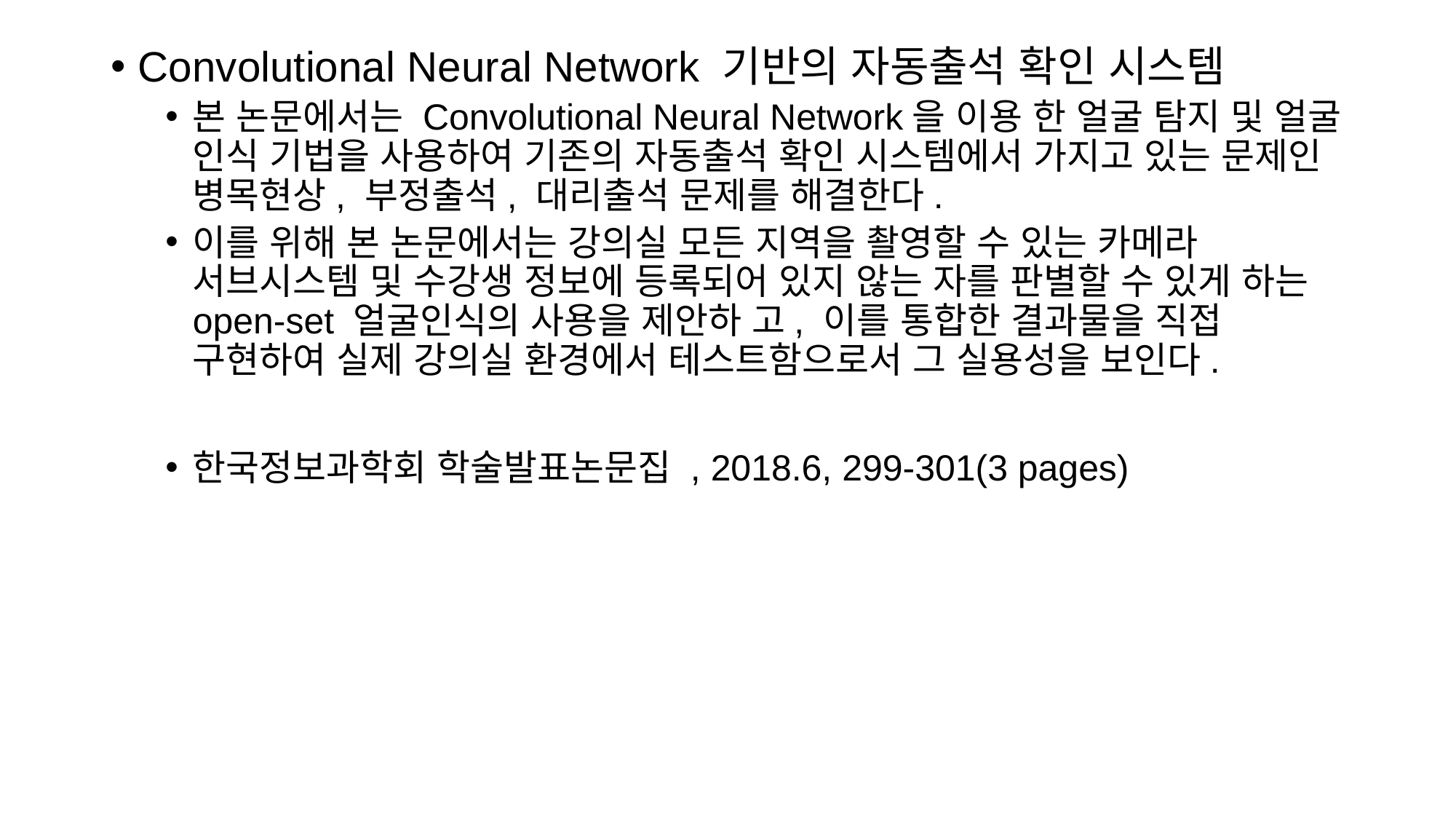

Convolutional Neural Network 기반의 자동출석 확인 시스템
본 논문에서는 Convolutional Neural Network을 이용 한 얼굴 탐지 및 얼굴 인식 기법을 사용하여 기존의 자동출석 확인 시스템에서 가지고 있는 문제인 병목현상, 부정출석, 대리출석 문제를 해결한다.
이를 위해 본 논문에서는 강의실 모든 지역을 촬영할 수 있는 카메라 서브시스템 및 수강생 정보에 등록되어 있지 않는 자를 판별할 수 있게 하는 open-set 얼굴인식의 사용을 제안하 고, 이를 통합한 결과물을 직접 구현하여 실제 강의실 환경에서 테스트함으로서 그 실용성을 보인다.

한국정보과학회 학술발표논문집 , 2018.6, 299-301(3 pages)